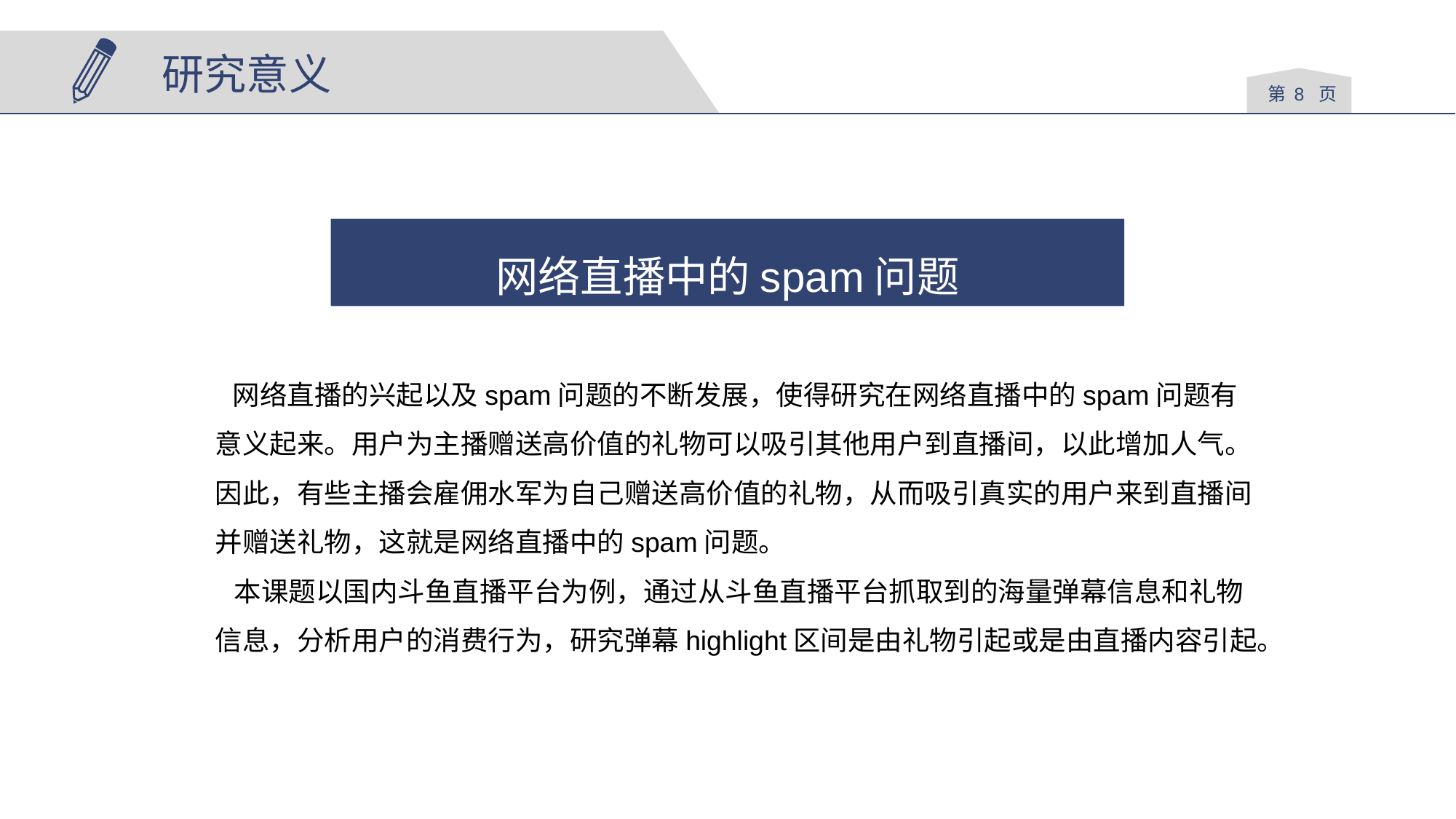

研究意义

第 8  页
网络直播中的spam问题
  网络直播的兴起以及spam问题的不断发展，使得研究在网络直播中的spam问题有意义起来。用户为主播赠送高价值的礼物可以吸引其他用户到直播间，以此增加人气。因此，有些主播会雇佣水军为自己赠送高价值的礼物，从而吸引真实的用户来到直播间并赠送礼物，这就是网络直播中的spam问题。
  本课题以国内斗鱼直播平台为例，通过从斗鱼直播平台抓取到的海量弹幕信息和礼物信息，分析用户的消费行为，研究弹幕highlight区间是由礼物引起或是由直播内容引起。